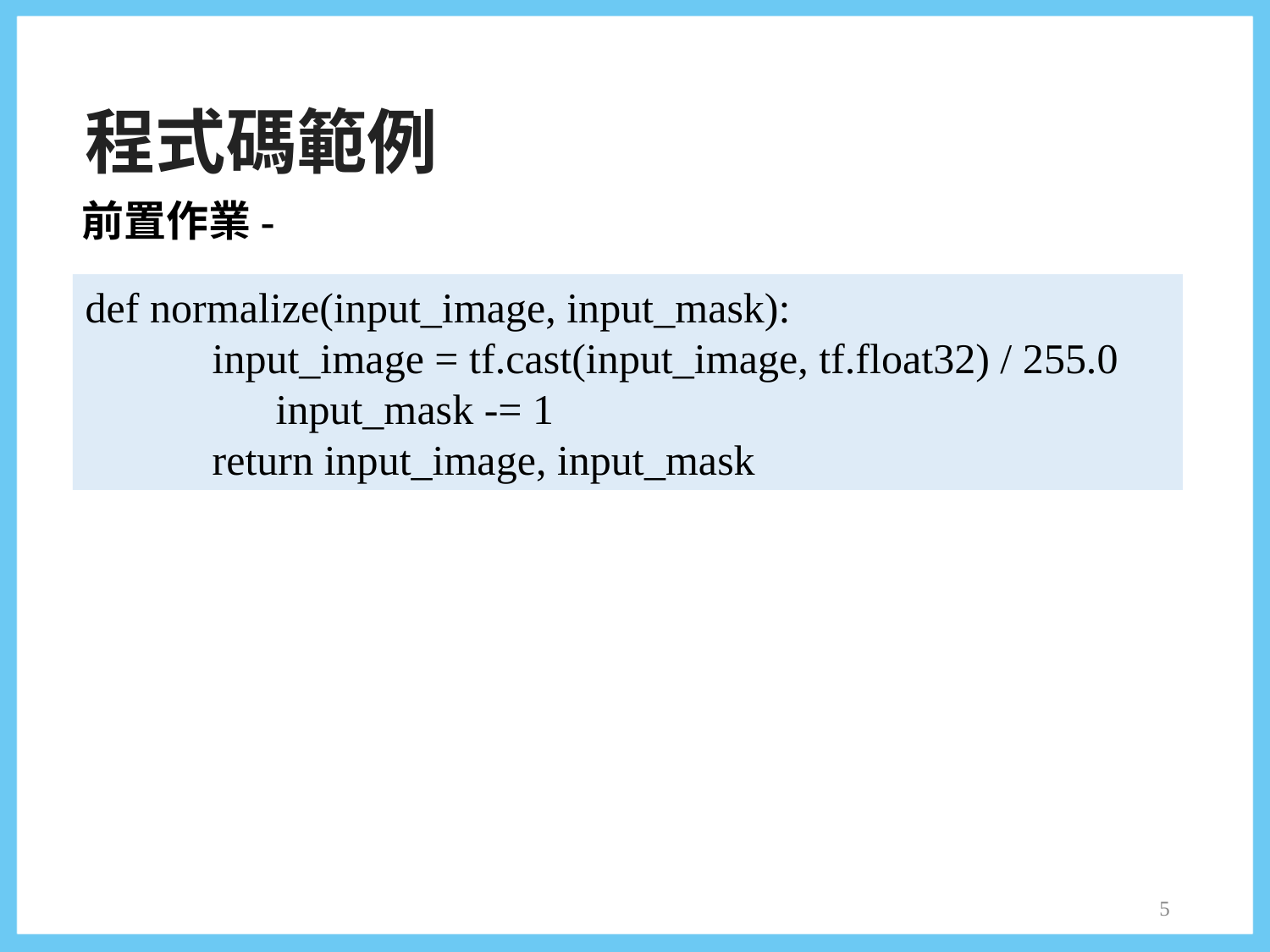

程式碼範例
前置作業-
def normalize(input_image, input_mask):
	input_image = tf.cast(input_image, tf.float32) / 255.0
  	input_mask -= 1
return input_image, input_mask
5